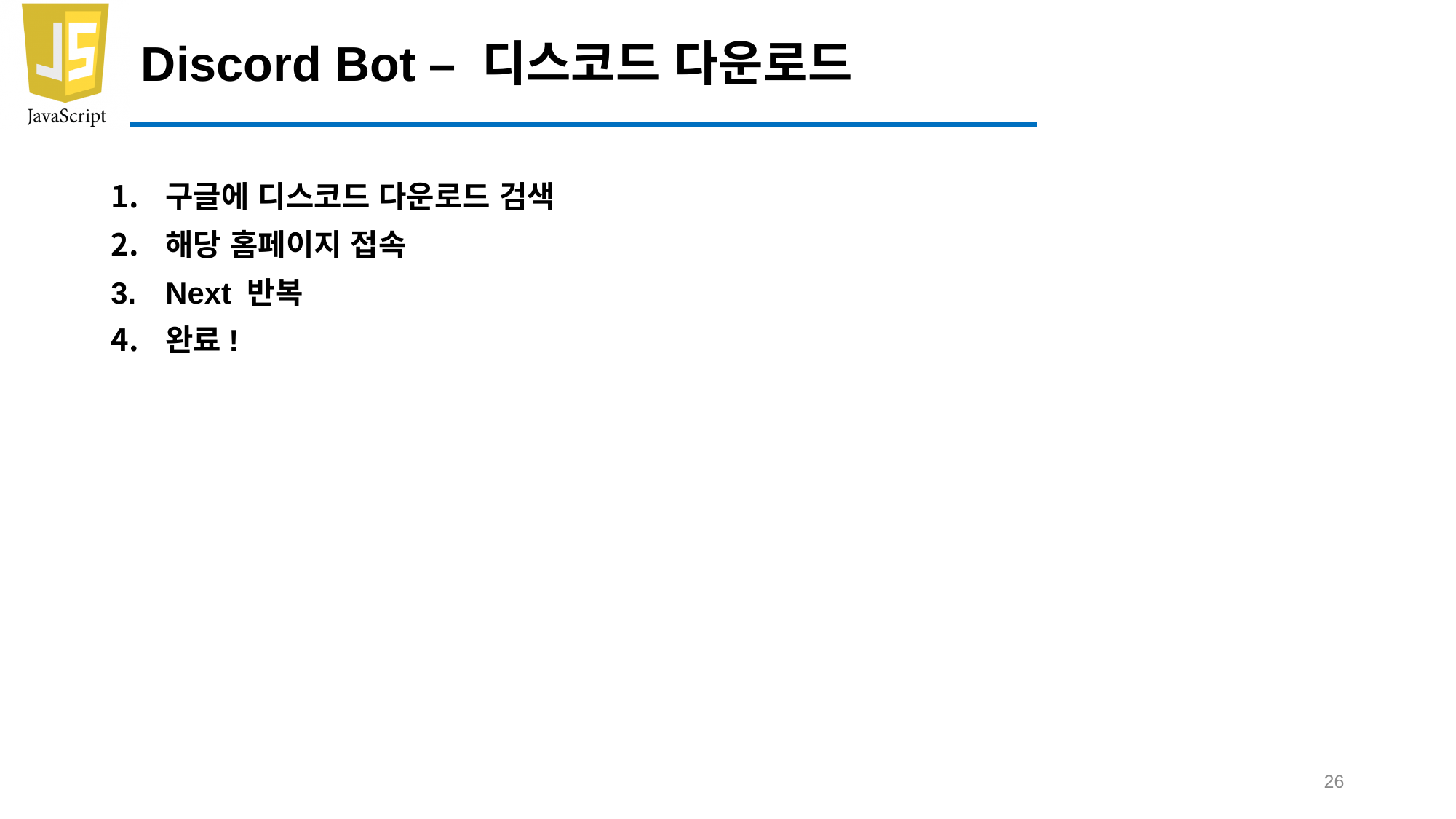

# Discord Bot – 디스코드 다운로드
구글에 디스코드 다운로드 검색
해당 홈페이지 접속
Next 반복
완료!
26